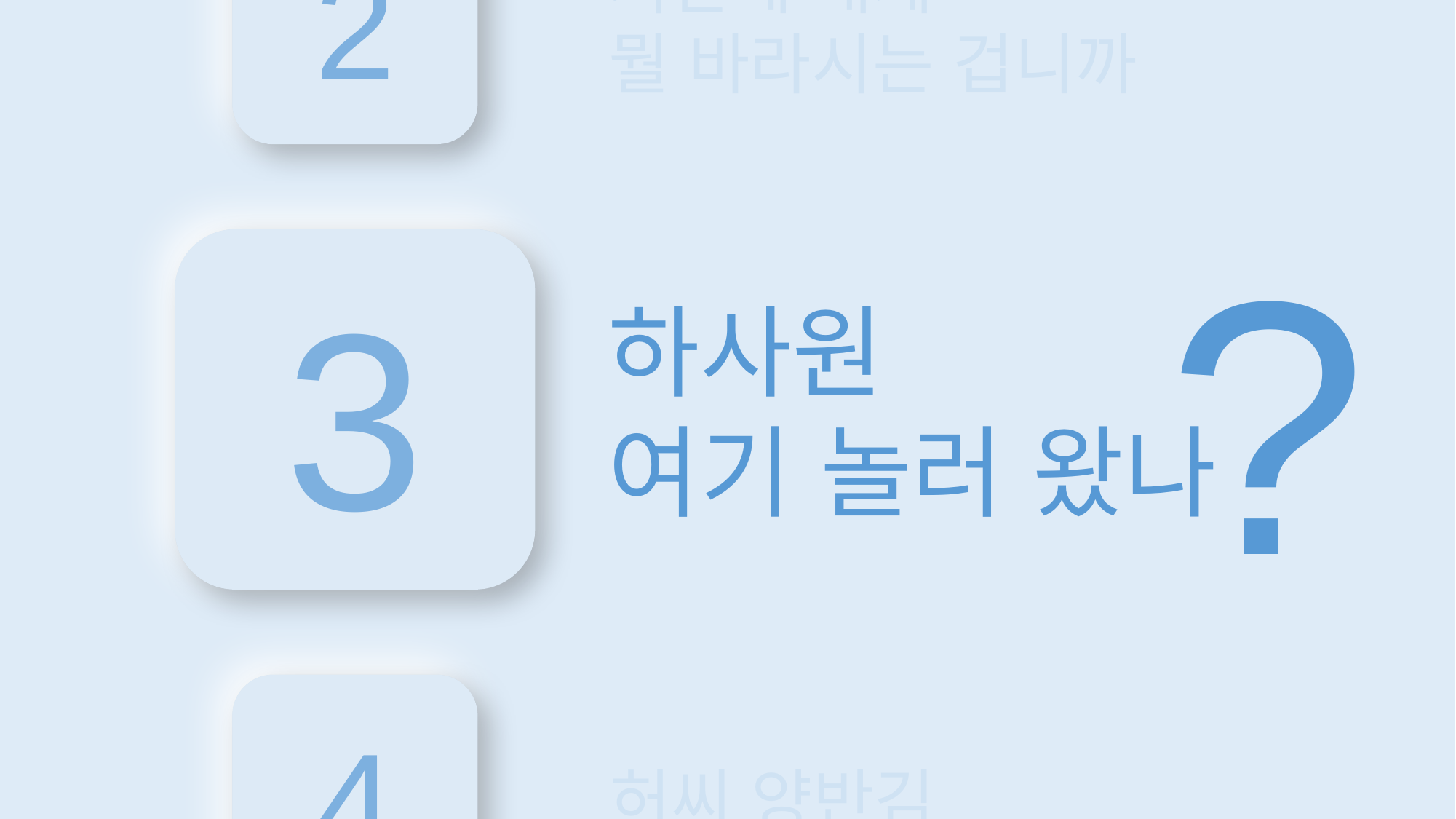

2

3

4
저한테 대체
뭘 바라시는 겁니까
?
하사원
여기 놀러 왔나
허씨 양반김